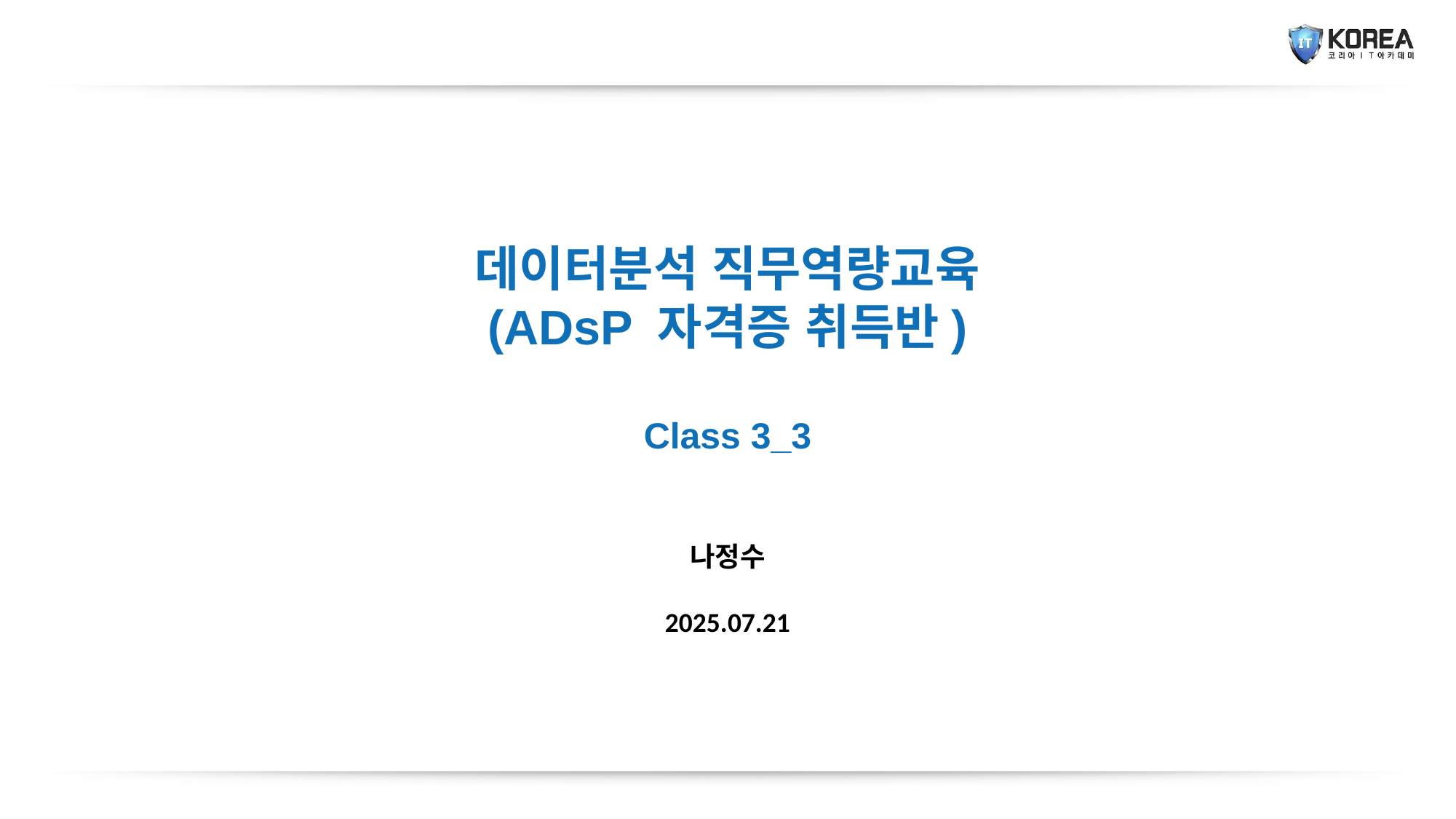

데이터분석 직무역량교육
(ADsP 자격증 취득반)

Class 3_3
나정수

2025.07.21